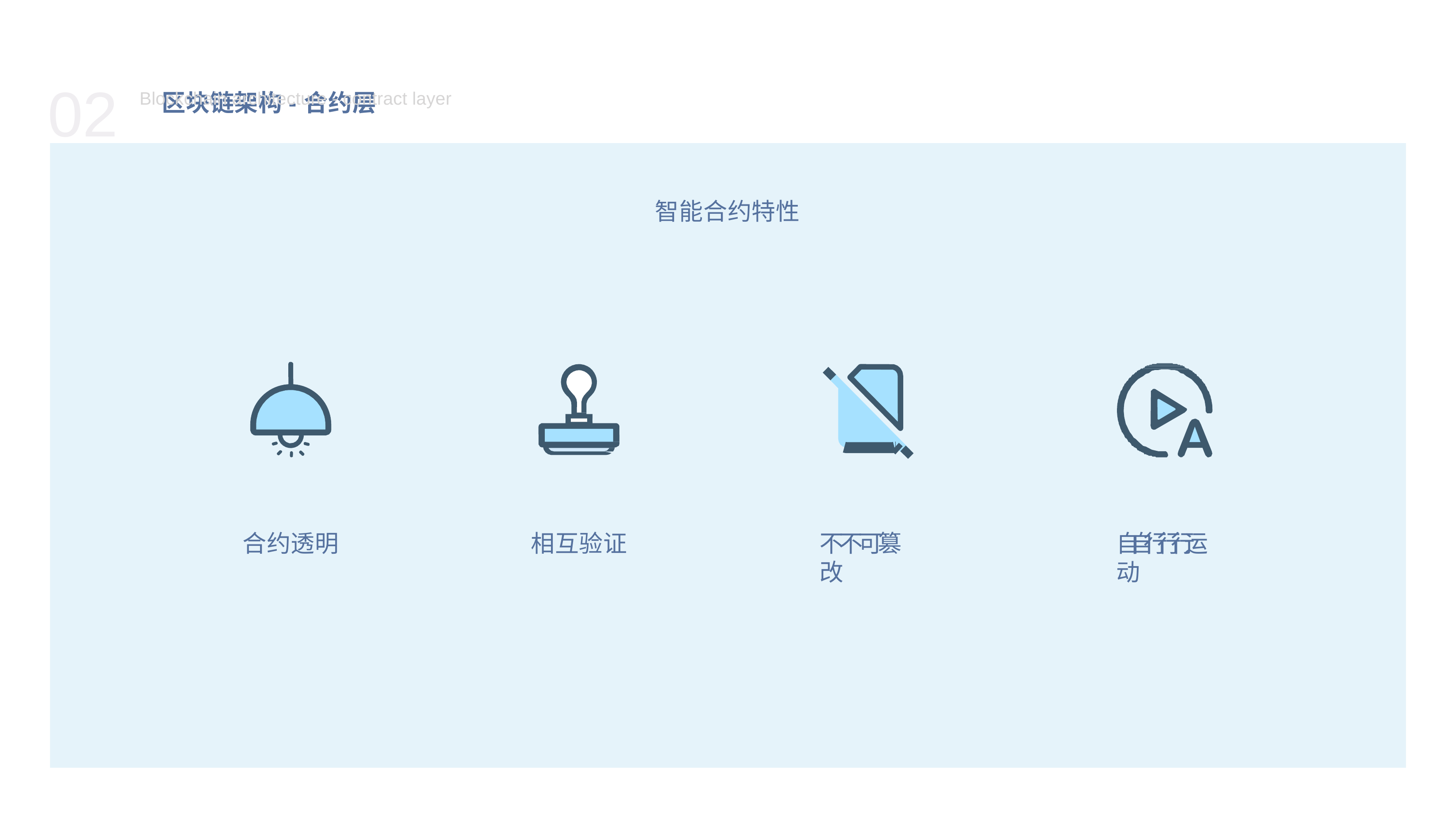

# 02 区块链架构-合约层
Blockchain architecture - contract layer

智能合约特性

合约透明
相互验证
不不可篡改
⾃自⾏行行运动